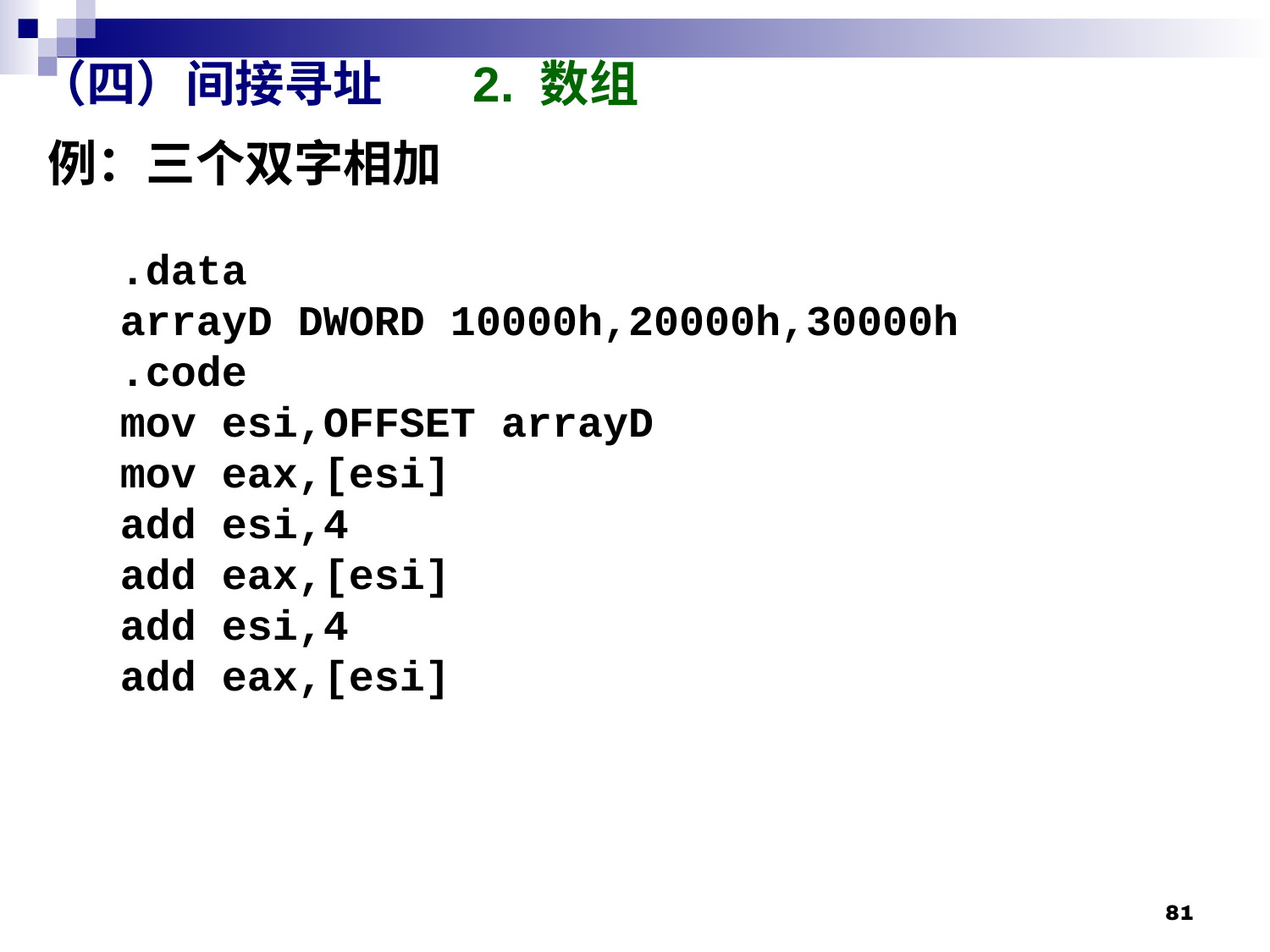

# （四）间接寻址       2. 数组
例：三个双字相加

.data
arrayD DWORD 10000h,20000h,30000h
.code
mov esi,OFFSET arrayD
mov eax,[esi]
add esi,4
add eax,[esi]
add esi,4
add eax,[esi]
81